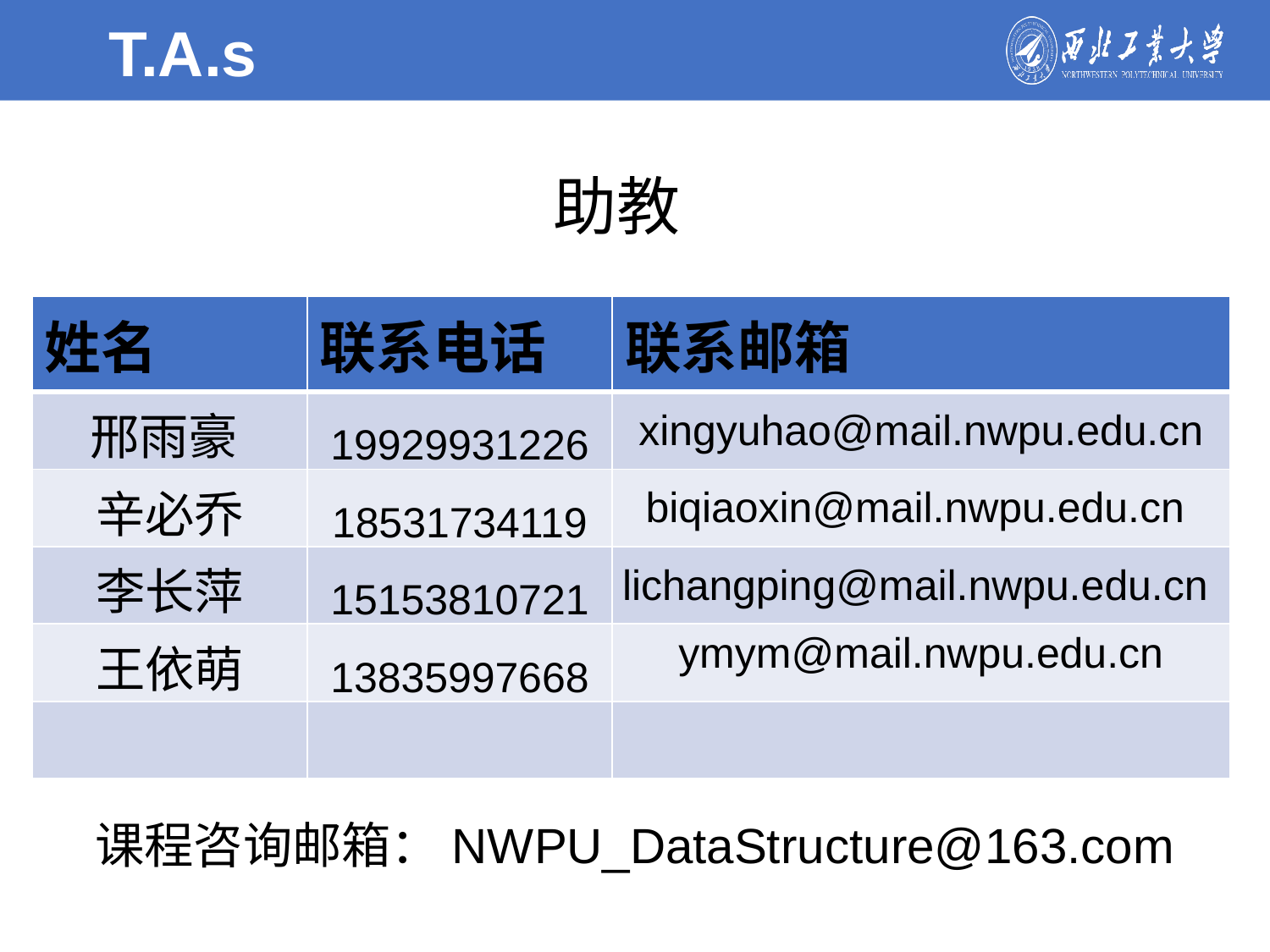

T.A.s
学校简介
助教
| 姓名 | 联系电话 | 联系邮箱 |
| --- | --- | --- |
| 邢雨豪 | 19929931226 | xingyuhao@mail.nwpu.edu.cn |
| 辛必乔 | 18531734119 | biqiaoxin@mail.nwpu.edu.cn |
| 李长萍 | 15153810721 | lichangping@mail.nwpu.edu.cn |
| 王依萌 | 13835997668 | ymym@mail.nwpu.edu.cn |
|  |  |  |
课程咨询邮箱：NWPU_DataStructure@163.com